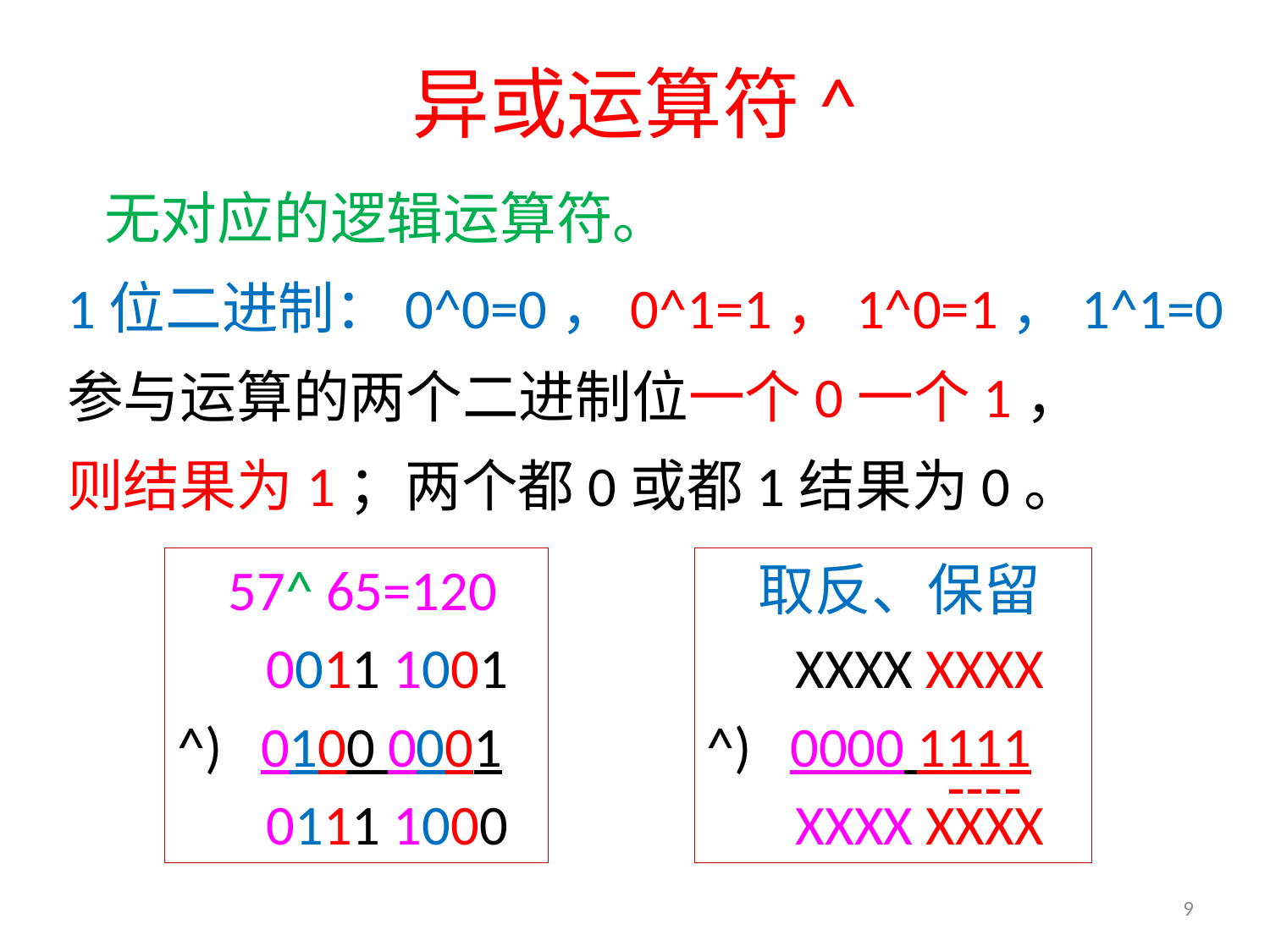

# 异或运算符^
无对应的逻辑运算符。
1位二进制：0^0=0，0^1=1，1^0=1，1^1=0
参与运算的两个二进制位一个0一个1，
则结果为1；两个都0或都1结果为0。
    57^ 65=120
       0011 1001
^)   0100 0001
       0111 1000
   取反、保留
       XXXX XXXX
^)   0000 1111
       XXXX XXXX
----
9